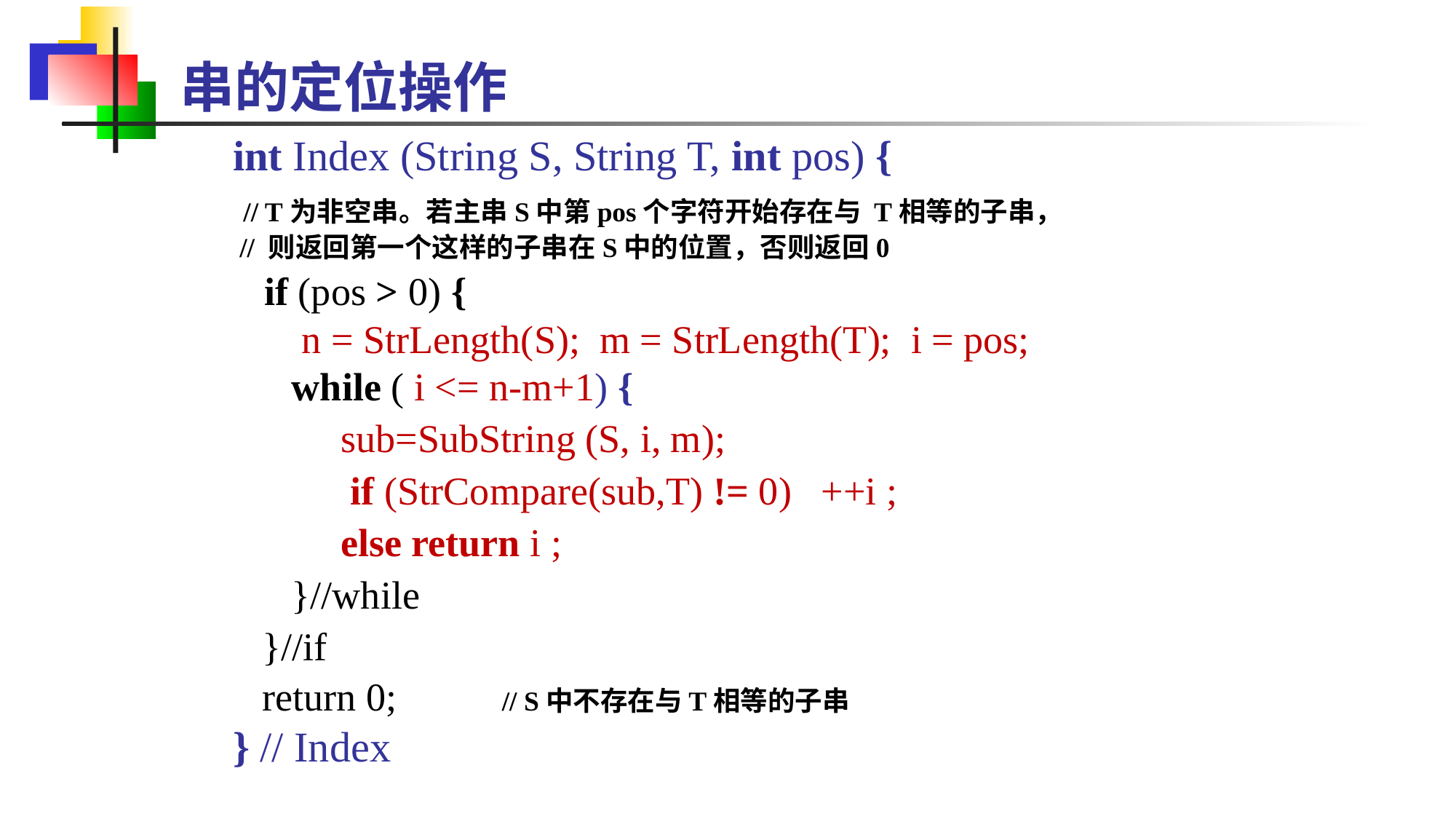

串的定位操作
int Index (String S, String T, int pos) {
 // T为非空串。若主串S中第pos个字符开始存在与 T相等的子串，
 // 则返回第一个这样的子串在S中的位置，否则返回0
   if (pos > 0) {
       n = StrLength(S);  m = StrLength(T);  i = pos;
      while ( i <= n-m+1) {
           sub=SubString (S, i, m);
            if (StrCompare(sub,T) != 0)   ++i ;
           else return i ;
      }//while
   }//if
   return 0;          // S中不存在与T相等的子串
} // Index